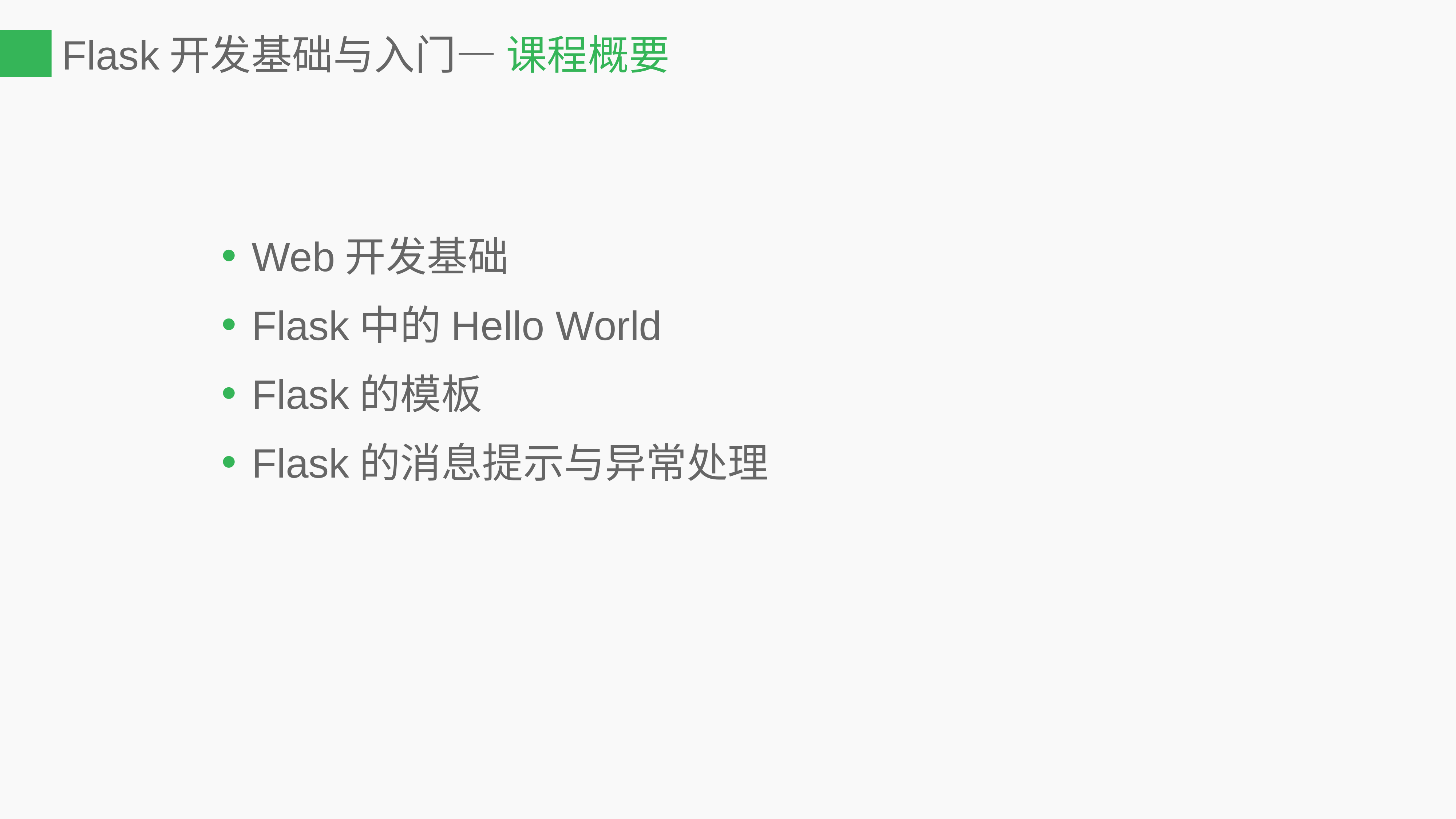

# Flask开发基础与入门— 课程概要
Web开发基础
Flask中的Hello World
Flask的模板
Flask的消息提示与异常处理